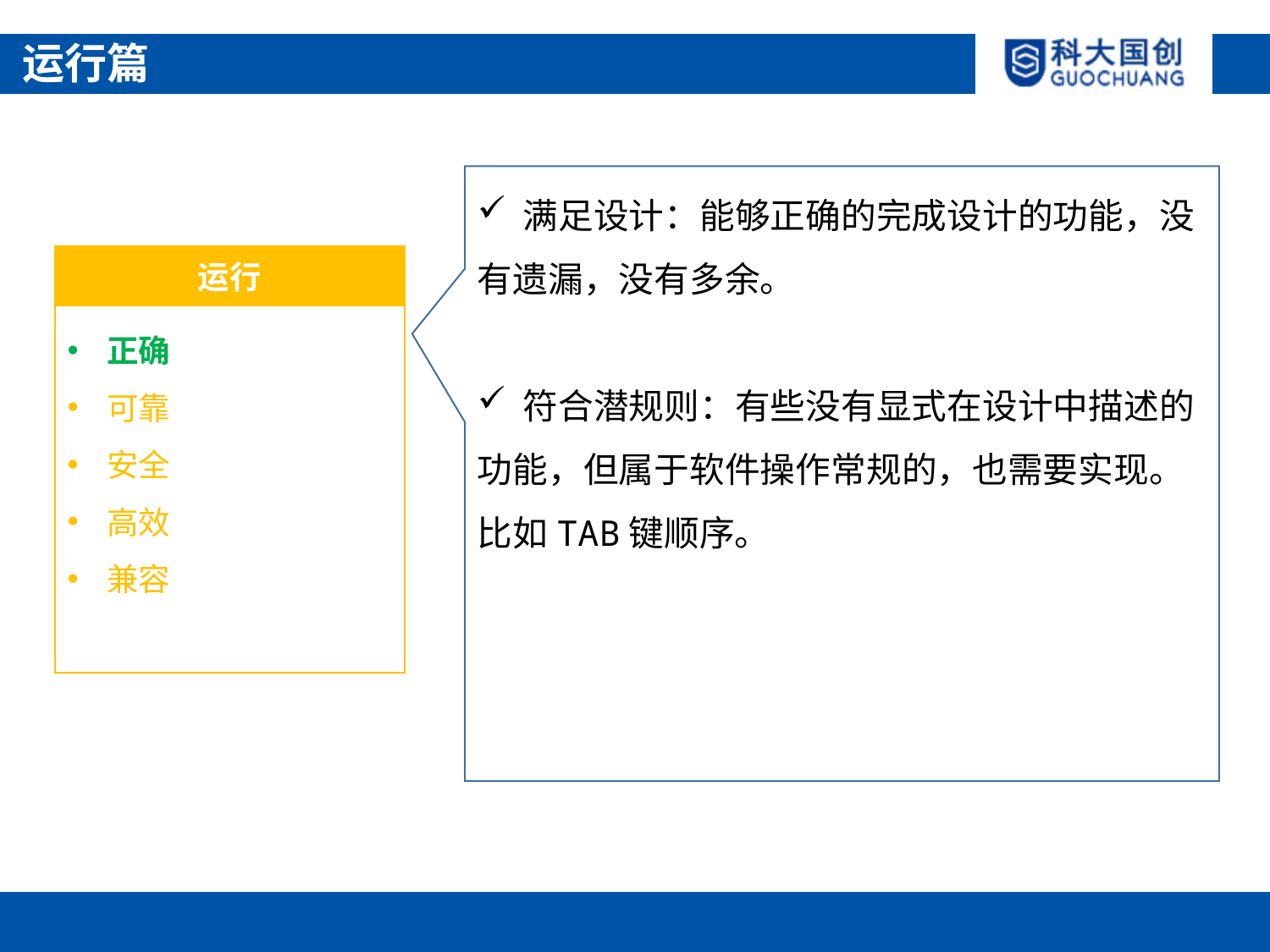

运行篇
 满足设计：能够正确的完成设计的功能，没有遗漏，没有多余。

 符合潜规则：有些没有显式在设计中描述的功能，但属于软件操作常规的，也需要实现。比如TAB键顺序。
运行
正确
可靠
安全
高效
兼容